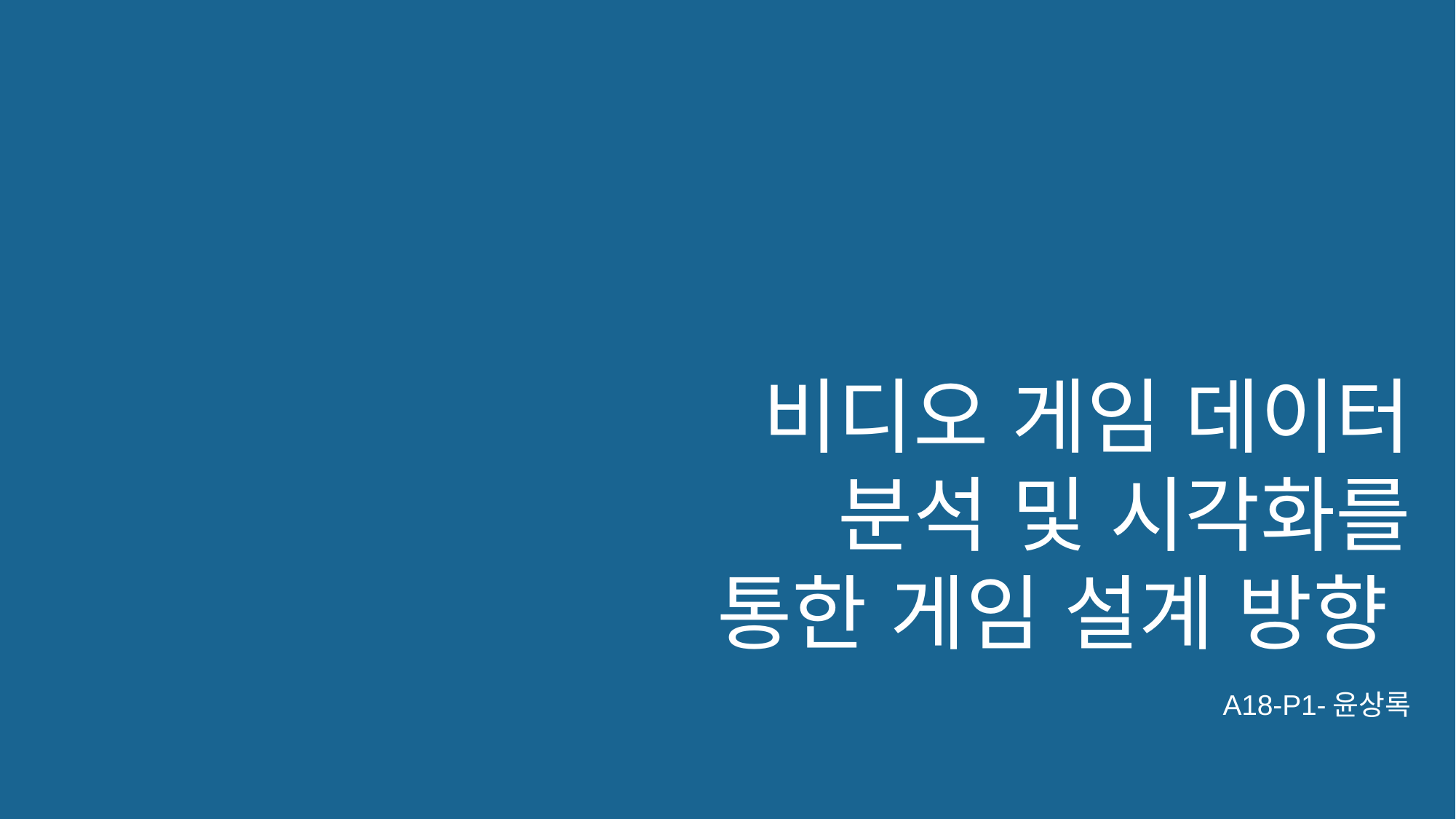

비디오 게임 데이터 분석 및 시각화를 통한 게임 설계 방향
A18-P1-윤상록